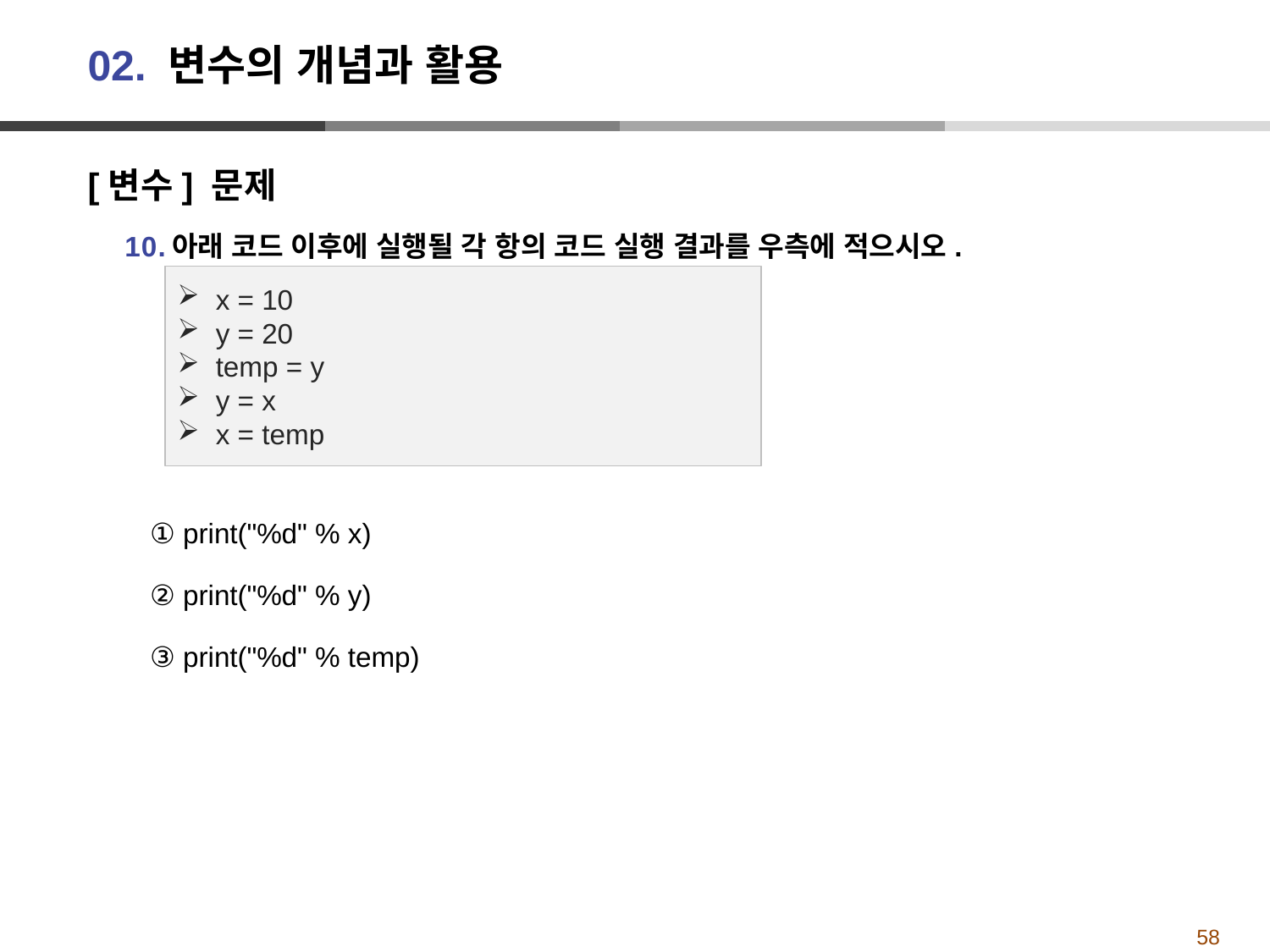

# 02. 변수의 개념과 활용
[변수] 문제
아래 코드 이후에 실행될 각 항의 코드 실행 결과를 우측에 적으시오.

① print("%d" % x)
② print("%d" % y)
③ print("%d" % temp)
x = 10
y = 20
temp = y
y = x
x = temp